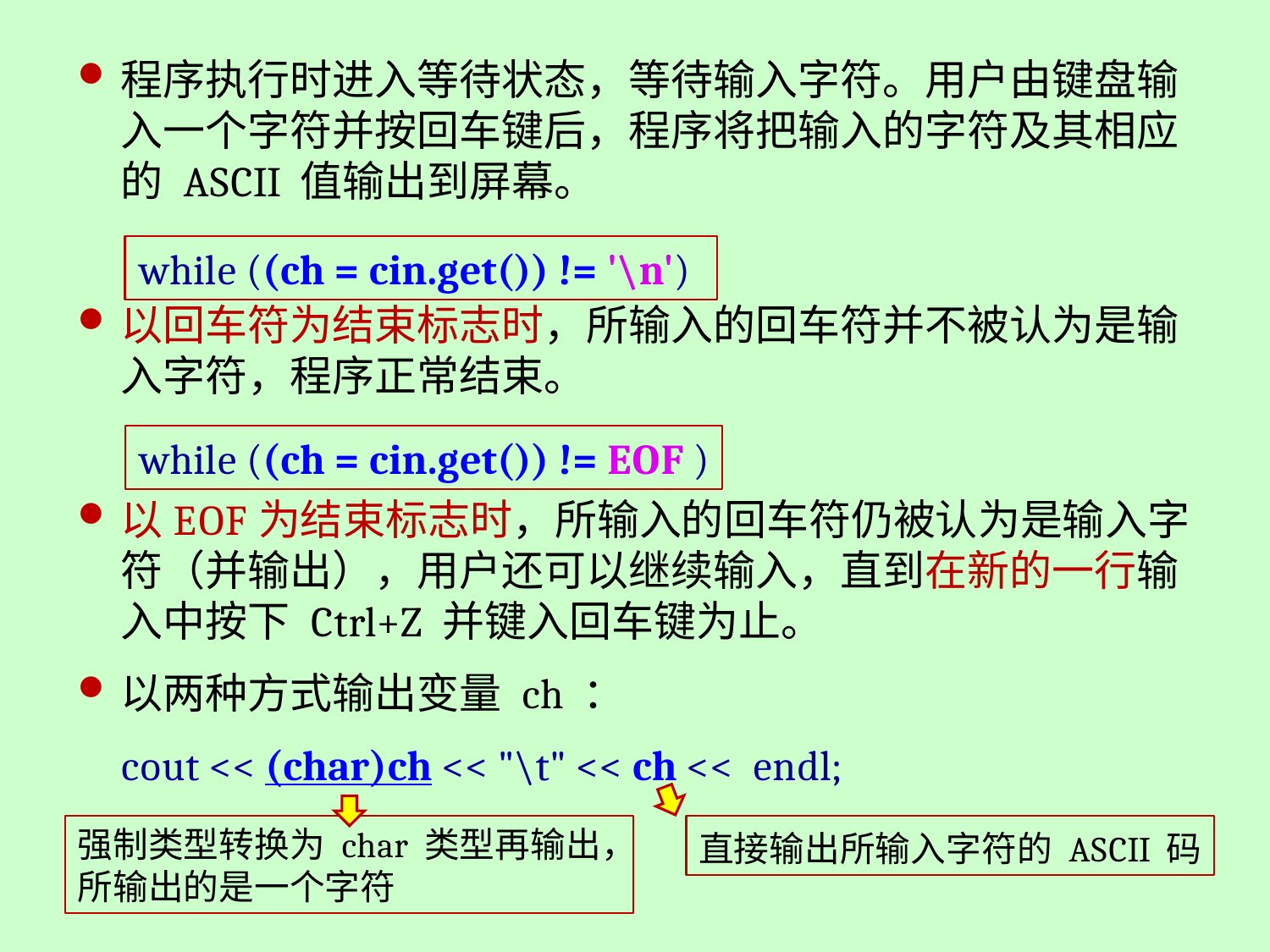

程序执行时进入等待状态，等待输入字符。用户由键盘输入一个字符并按回车键后，程序将把输入的字符及其相应的 ASCII 值输出到屏幕。

以回车符为结束标志时，所输入的回车符并不被认为是输入字符，程序正常结束。

以EOF为结束标志时，所输入的回车符仍被认为是输入字符（并输出），用户还可以继续输入，直到在新的一行输入中按下 Ctrl+Z 并键入回车键为止。
以两种方式输出变量 ch ：
	cout << (char)ch << "\t" << ch <<  endl;

while ((ch = cin.get()) != '\n')
while ((ch = cin.get()) != EOF )

强制类型转换为 char 类型再输出，所输出的是一个字符
直接输出所输入字符的 ASCII 码
88